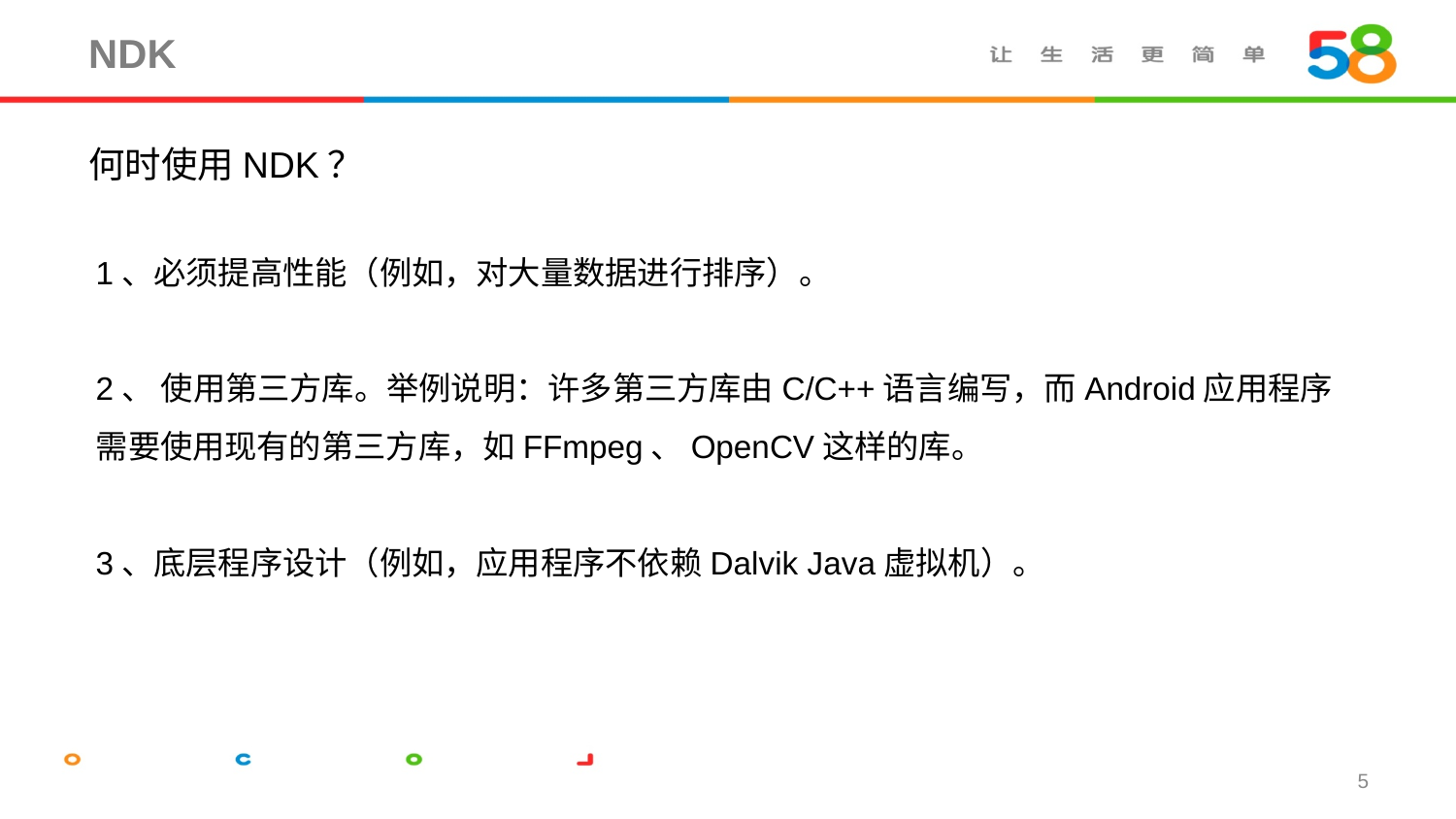

# NDK
何时使用NDK？
1、必须提高性能（例如，对大量数据进行排序）。
2、 使用第三方库。举例说明：许多第三方库由C/C++语言编写，而Android应用程序需要使用现有的第三方库，如FFmpeg、OpenCV这样的库。
3、底层程序设计（例如，应用程序不依赖Dalvik Java虚拟机）。
5